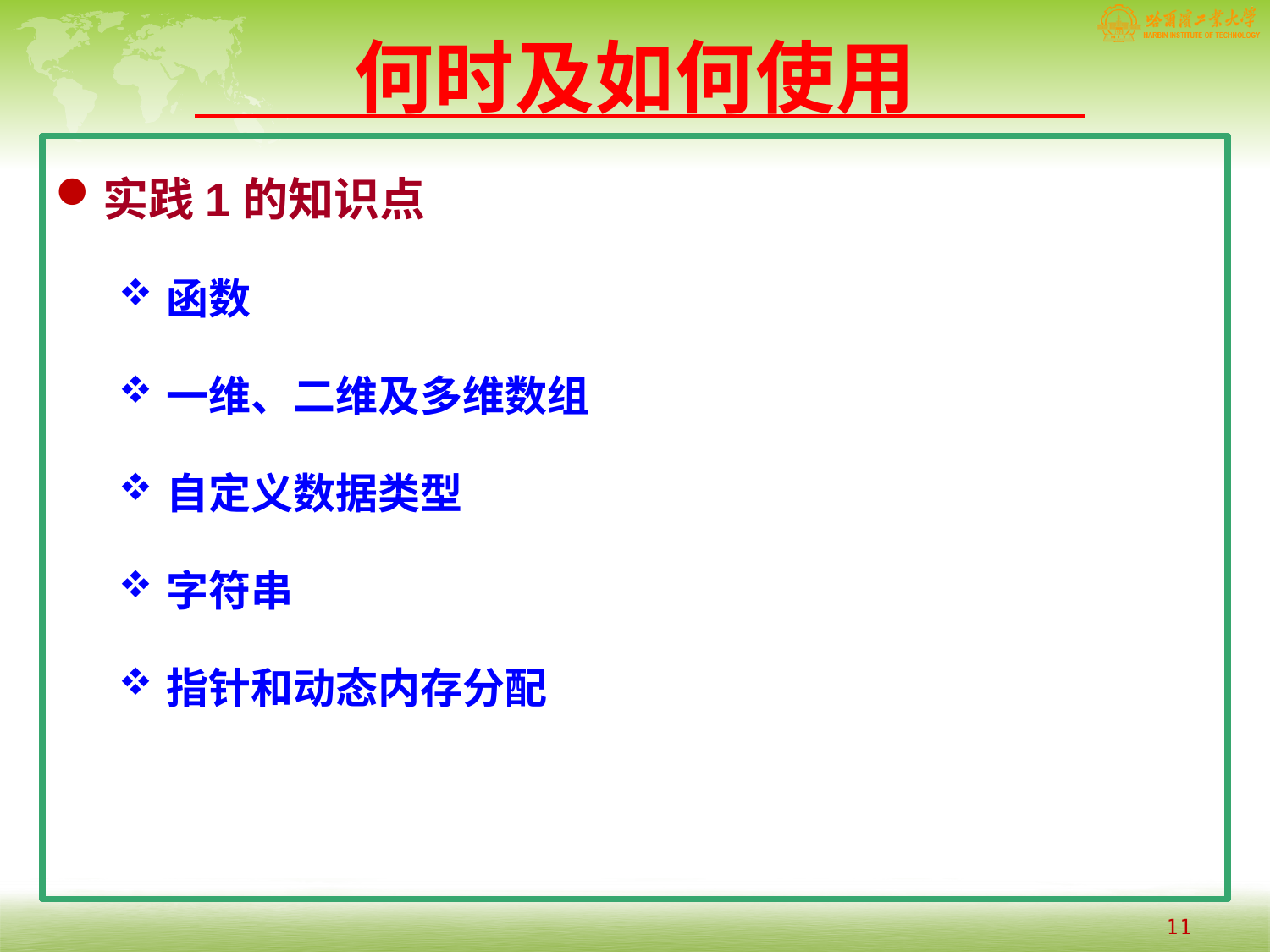

# 何时及如何使用
实践1的知识点
函数
一维、二维及多维数组
自定义数据类型
字符串
指针和动态内存分配
11